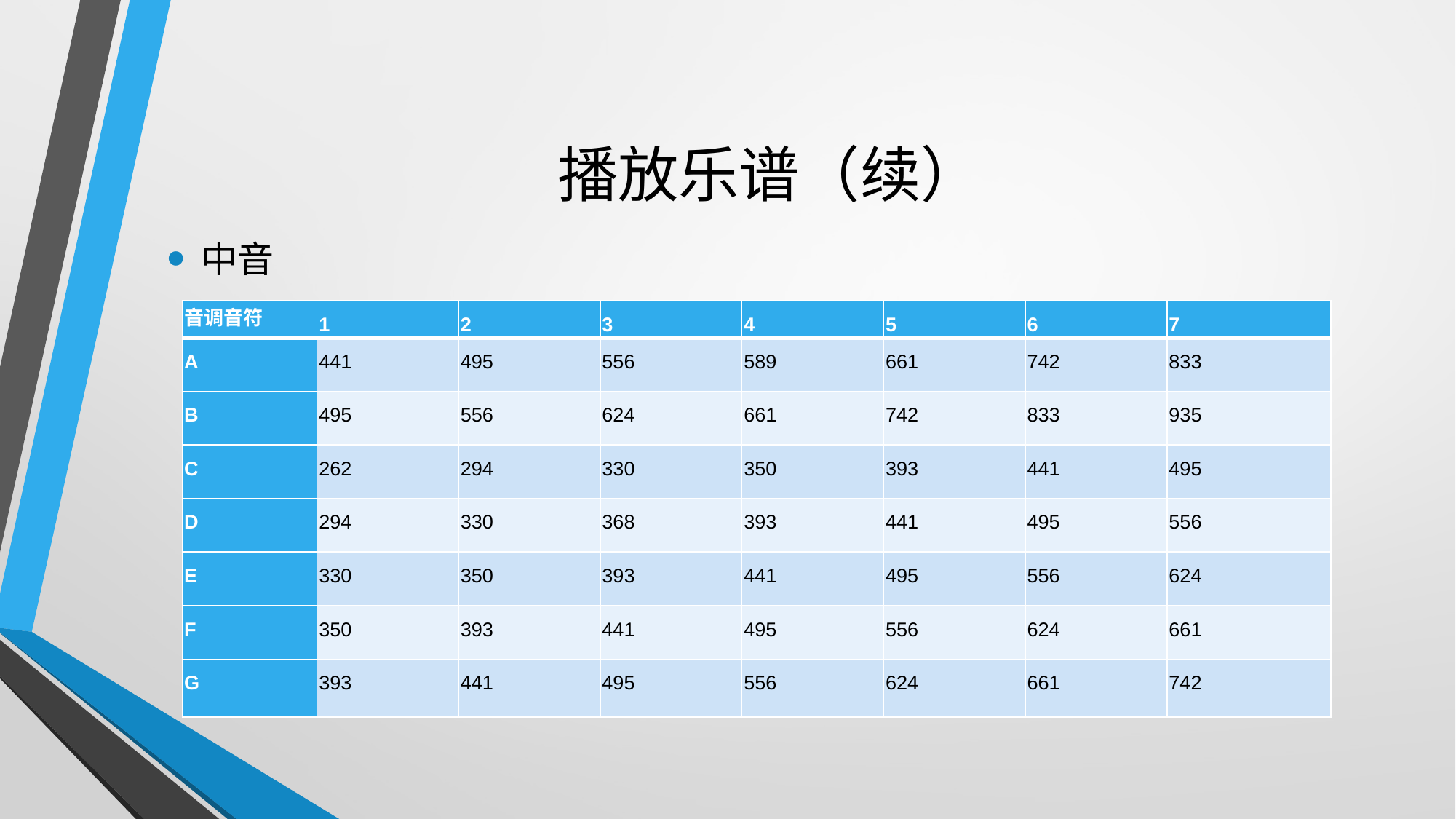

# 播放乐谱（续）
中音

| 音调音符 | 1 | 2 | 3 | 4 | 5 | 6 | 7 |
| --- | --- | --- | --- | --- | --- | --- | --- |
| A | 441 | 495 | 556 | 589 | 661 | 742 | 833 |
| B | 495 | 556 | 624 | 661 | 742 | 833 | 935 |
| C | 262 | 294 | 330 | 350 | 393 | 441 | 495 |
| D | 294 | 330 | 368 | 393 | 441 | 495 | 556 |
| E | 330 | 350 | 393 | 441 | 495 | 556 | 624 |
| F | 350 | 393 | 441 | 495 | 556 | 624 | 661 |
| G | 393 | 441 | 495 | 556 | 624 | 661 | 742 |